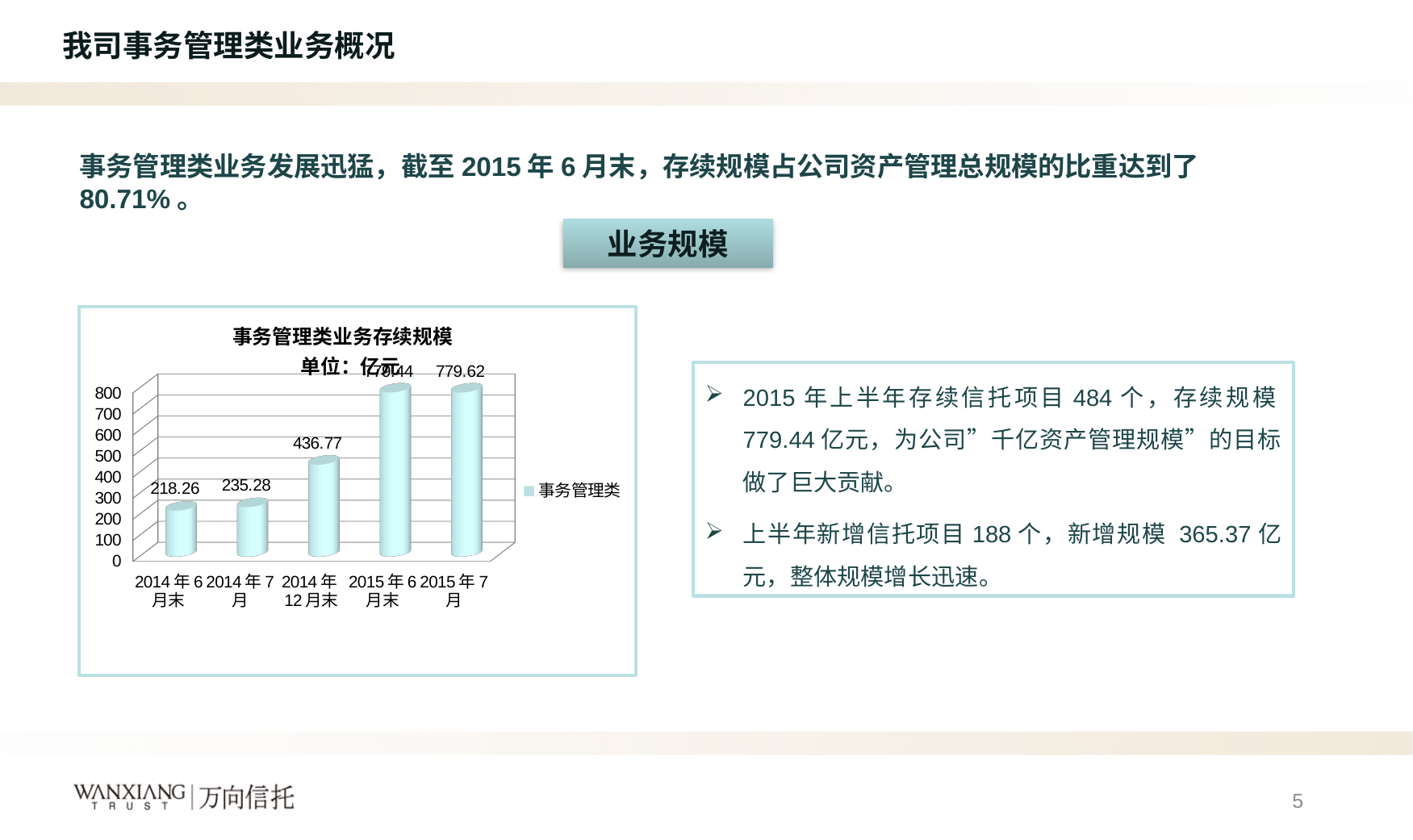

标  题 一
我司事务管理类业务概况
事务管理类业务发展迅猛，截至2015年6月末，存续规模占公司资产管理总规模的比重达到了80.71%。
业务规模

[unsupported chart]

2015年上半年存续信托项目484个，存续规模779.44亿元，为公司”千亿资产管理规模”的目标做了巨大贡献。
上半年新增信托项目188个，新增规模 365.37亿元，整体规模增长迅速。
5